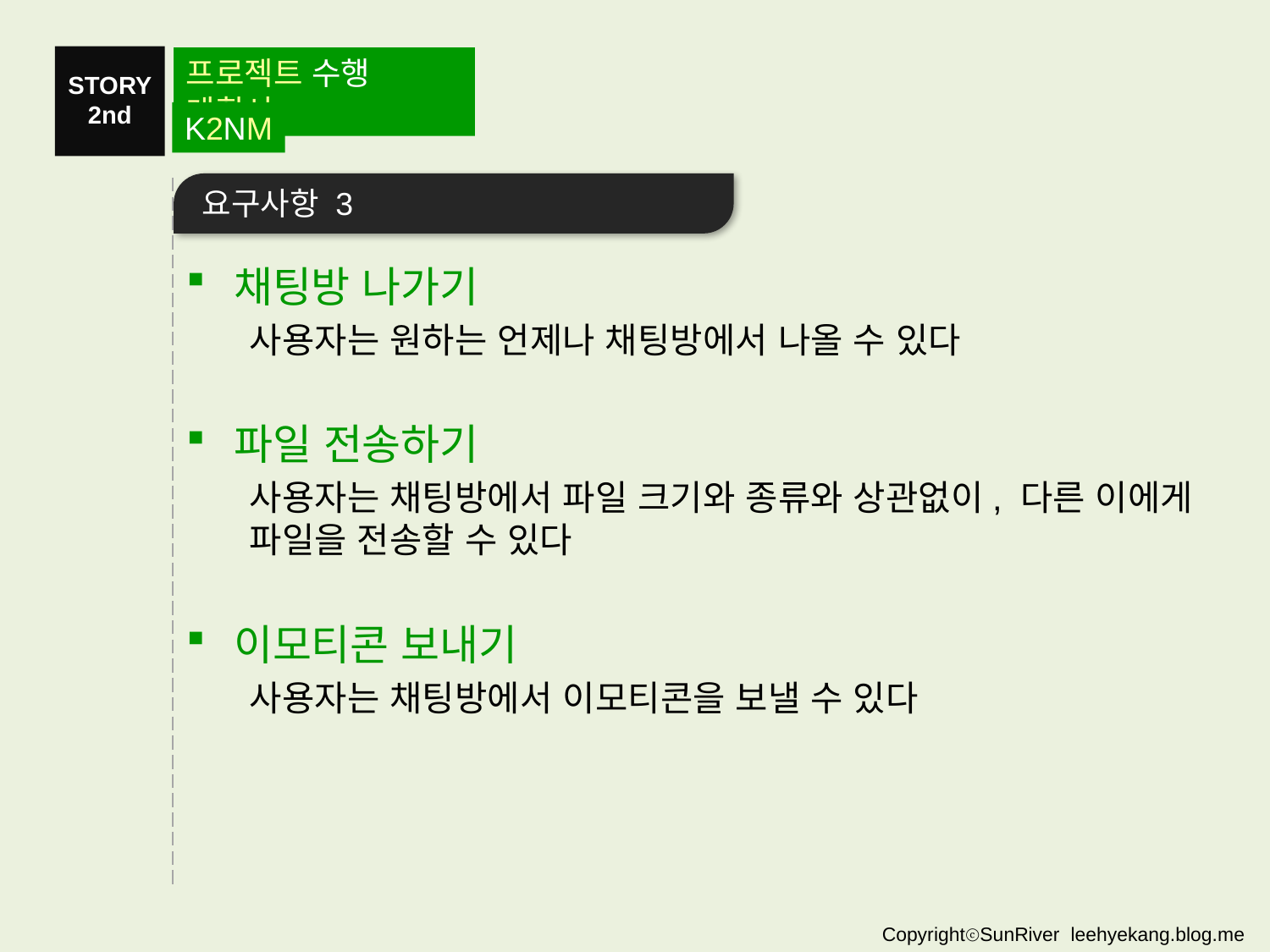

프로젝트 수행 계획서
STORY
2nd
K2NM

요구사항 3
채팅방 나가기
사용자는 원하는 언제나 채팅방에서 나올 수 있다

파일 전송하기
사용자는 채팅방에서 파일 크기와 종류와 상관없이, 다른 이에게 파일을 전송할 수 있다

이모티콘 보내기
사용자는 채팅방에서 이모티콘을 보낼 수 있다